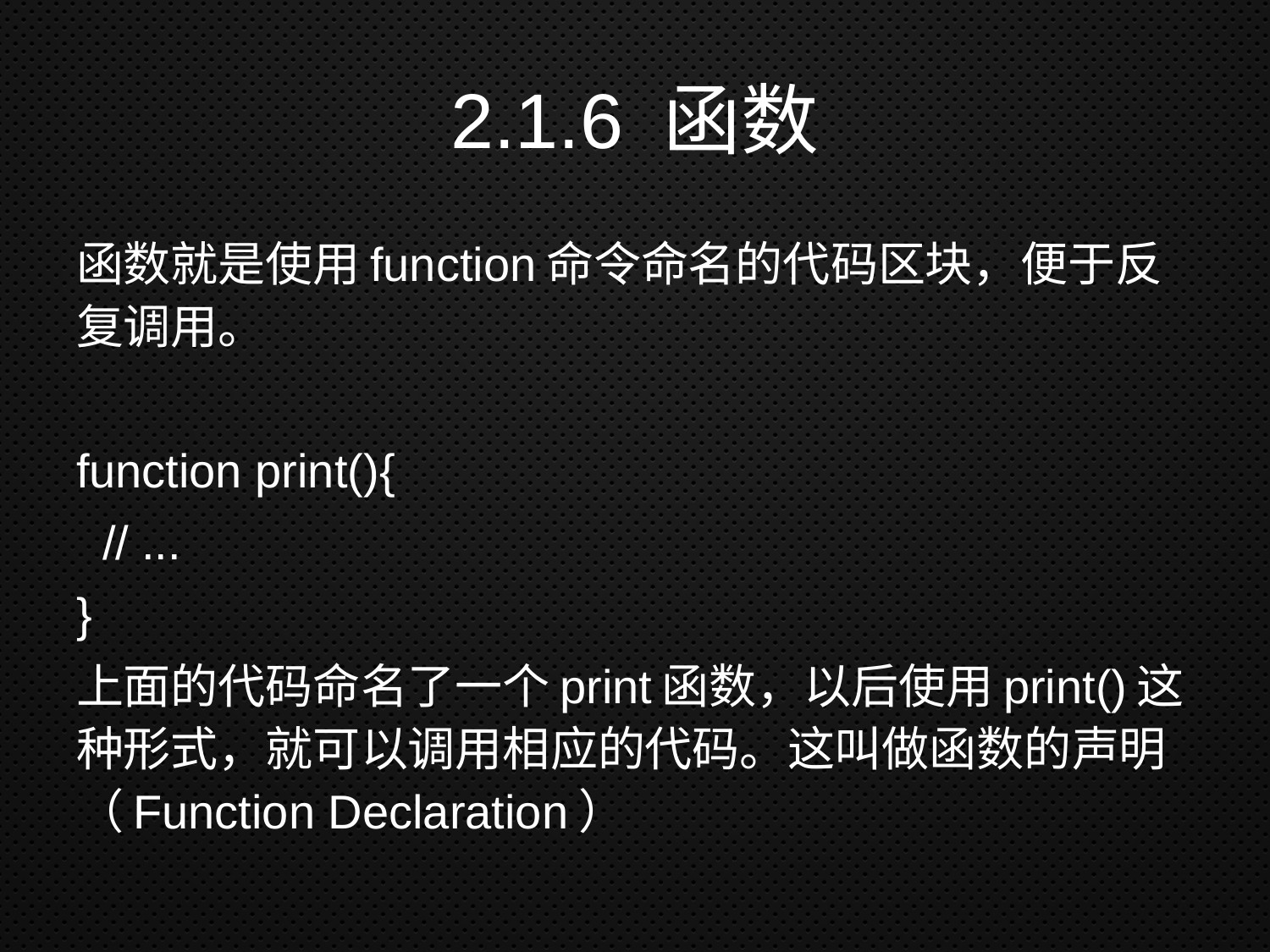

# 2.1.6 函数
函数就是使用function命令命名的代码区块，便于反复调用。

function print(){
  // ...
}
上面的代码命名了一个print函数，以后使用print()这种形式，就可以调用相应的代码。这叫做函数的声明（Function Declaration）